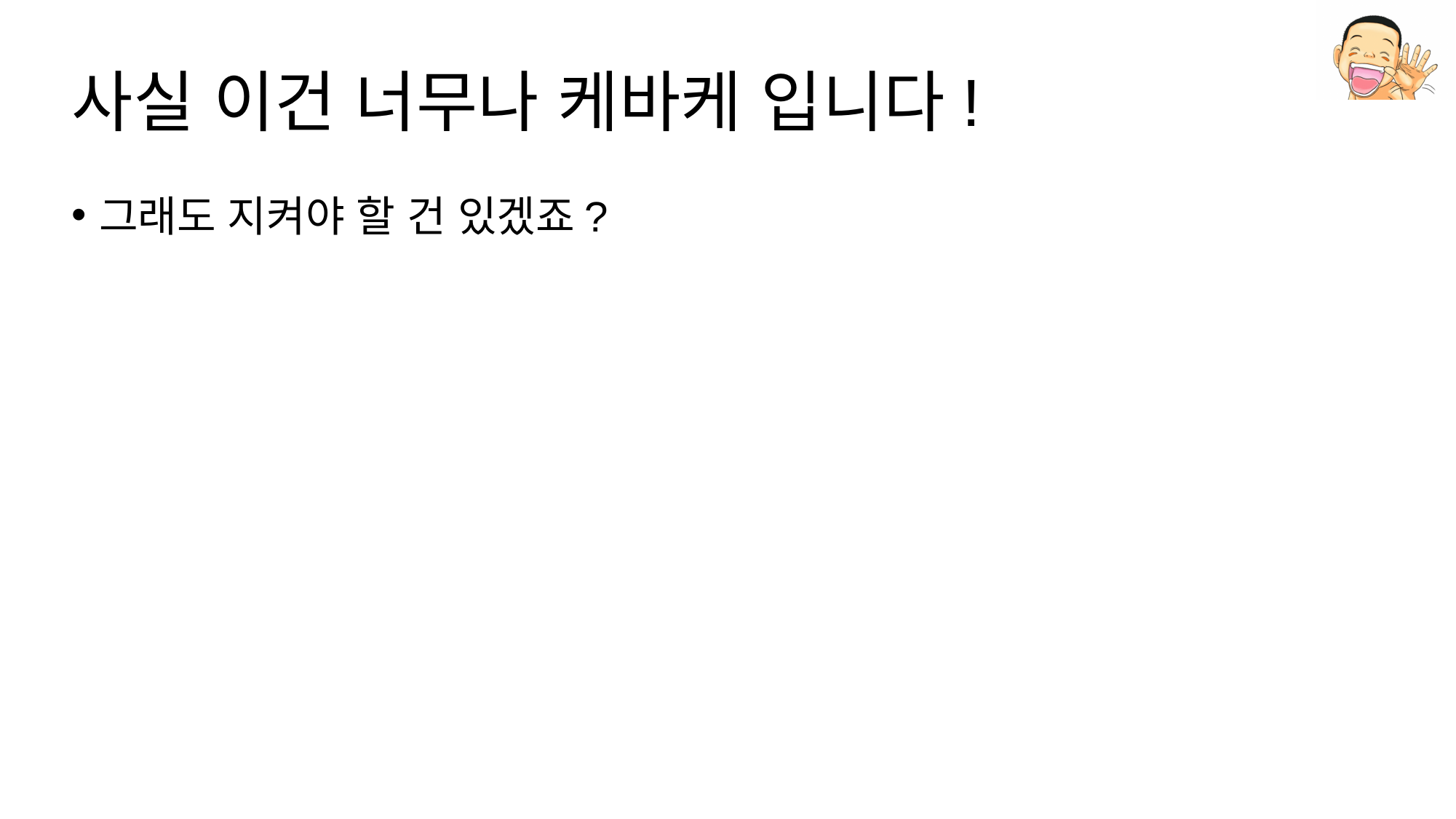

# 사실 이건 너무나 케바케 입니다!
그래도 지켜야 할 건 있겠죠?